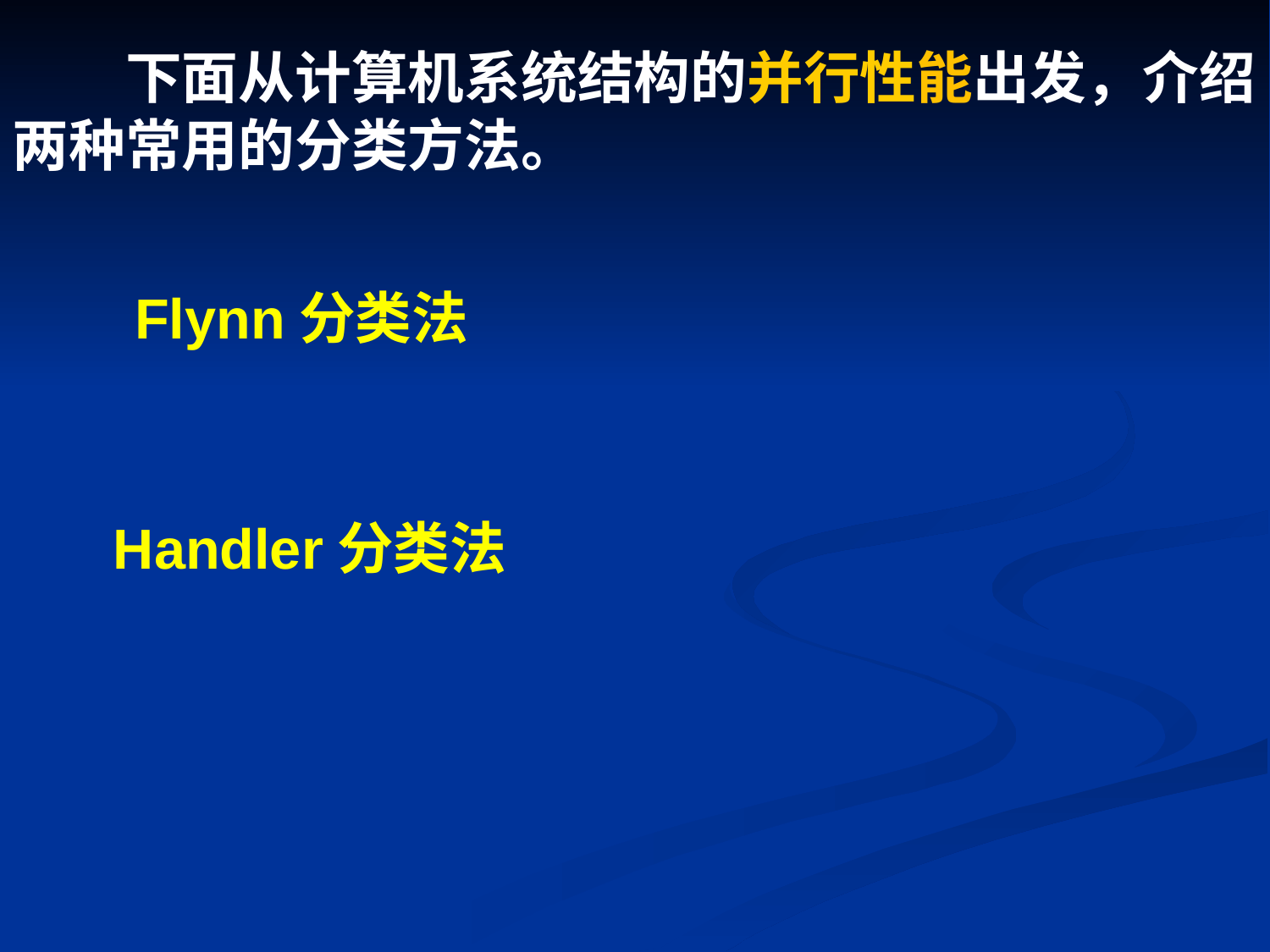

下面从计算机系统结构的并行性能出发，介绍两种常用的分类方法。
Flynn分类法
Handler分类法
23